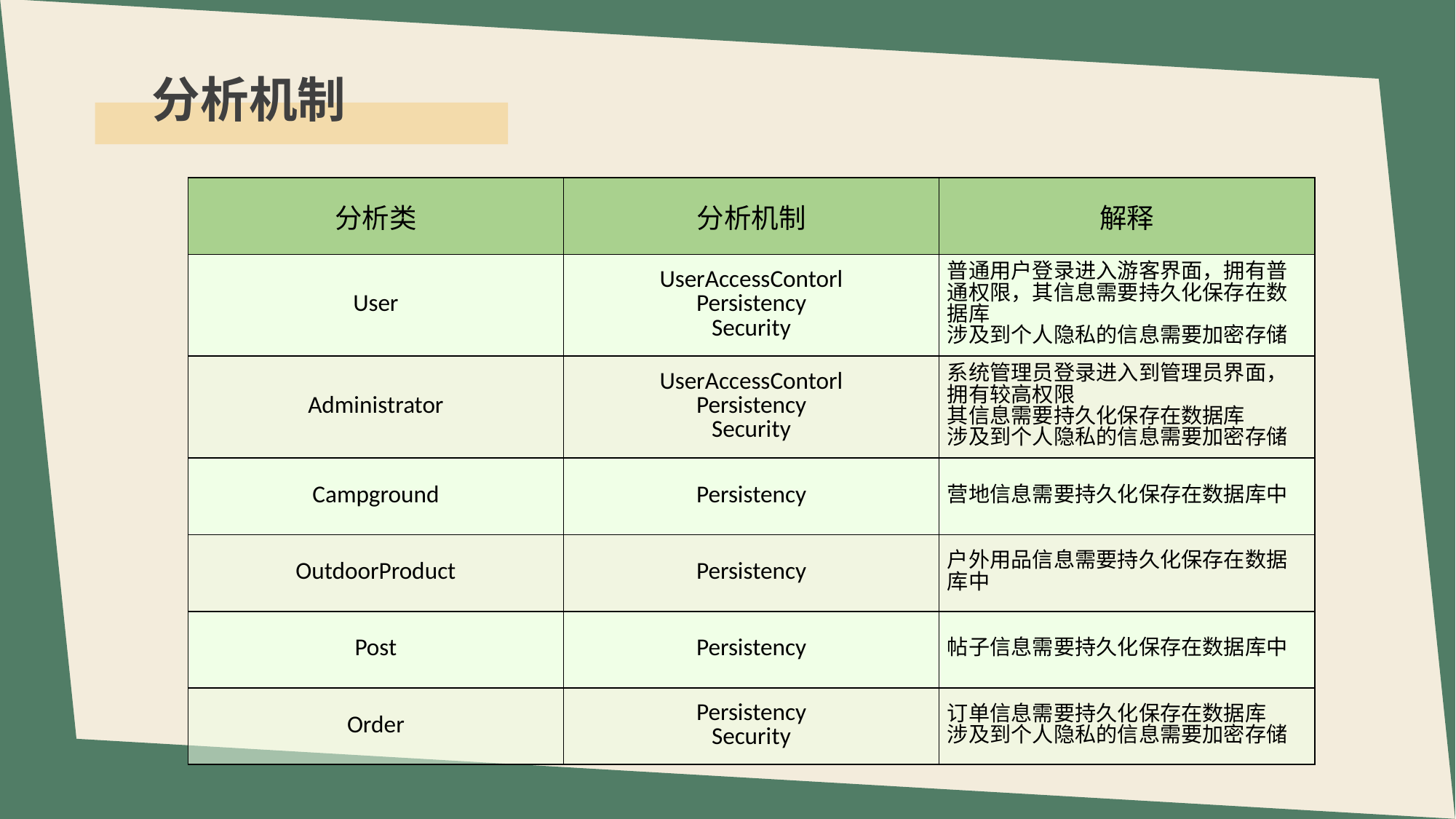

分析机制

| 分析类 | 分析机制 | 解释 |
| --- | --- | --- |
| User | UserAccessContorl Persistency Security | 普通用户登录进入游客界面，拥有普通权限，其信息需要持久化保存在数据库 涉及到个人隐私的信息需要加密存储 |
| Administrator | UserAccessContorl Persistency Security | 系统管理员登录进入到管理员界面，拥有较高权限 其信息需要持久化保存在数据库 涉及到个人隐私的信息需要加密存储 |
| Campground | Persistency | 营地信息需要持久化保存在数据库中 |
| OutdoorProduct | Persistency | 户外用品信息需要持久化保存在数据库中 |
| Post | Persistency | 帖子信息需要持久化保存在数据库中 |
| Order | Persistency Security | 订单信息需要持久化保存在数据库 涉及到个人隐私的信息需要加密存储 |
e7d195523061f1c066b07af569392582e34b383e870941e45A9F265A01B343BAB71AA68CCD0631A7B7DE1272822047E4CBFC978F0A03706D738F6232142EC909A232ED66B5EC504804C64D3B242CD4B5FC2DA3AE84CA9B46A3FEEE0E7442F0006B2BA9FE9E8DC78B8BC8F69C9185A05683AF110758766639E2D53B09BE947177E0506F7E95AAB9302477588C87490663